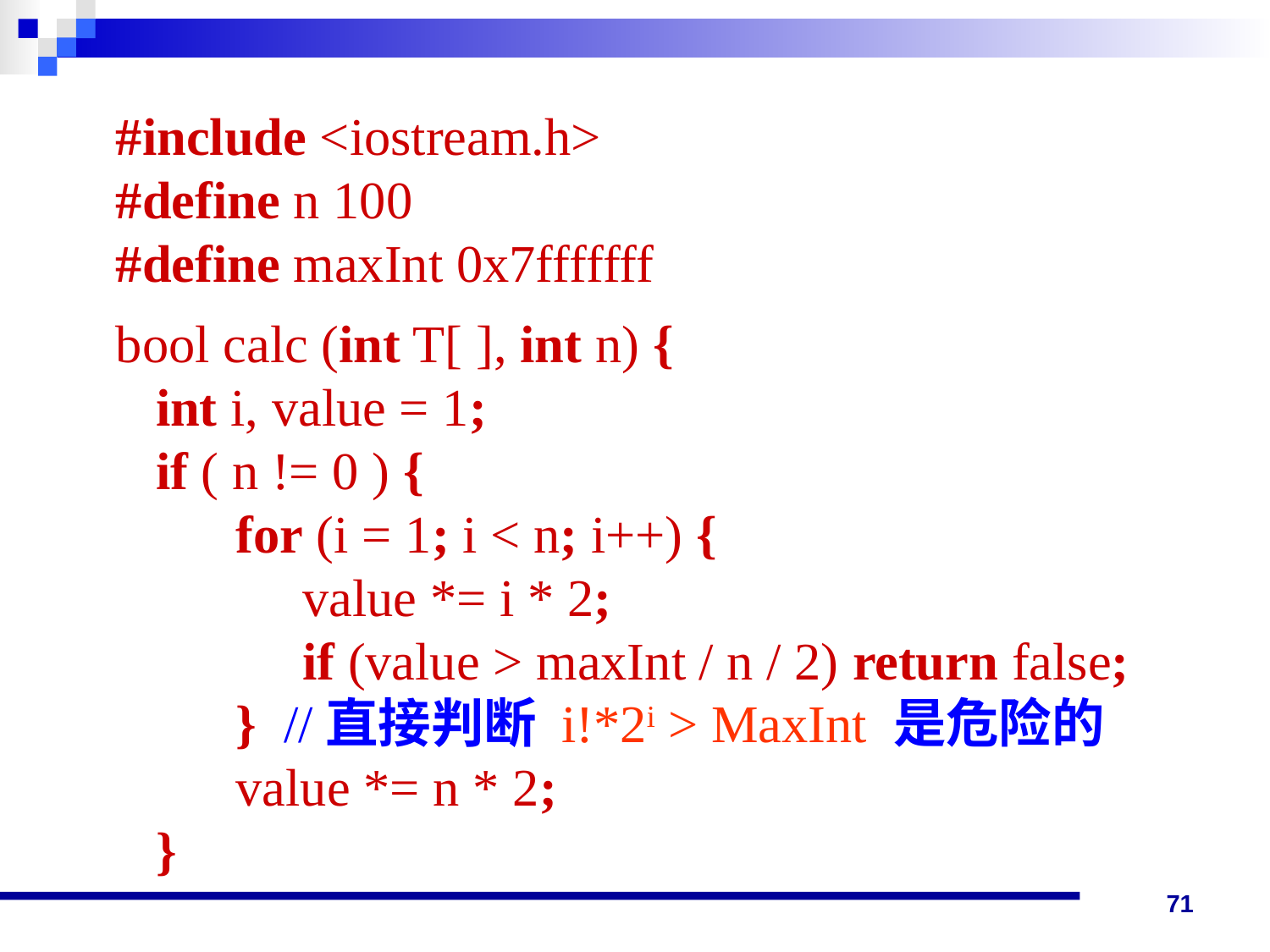

#include <iostream.h>
#define n 100
#define maxInt 0x7fffffff

bool calc (int T[ ], int n) {
   int i, value = 1;
   if ( n != 0 ) {
         for (i = 1; i < n; i++) {
              value *= i * 2;
              if (value > maxInt / n / 2) return false;
         }  //直接判断 i!*2i > MaxInt 是危险的
         value *= n * 2;
   }
71